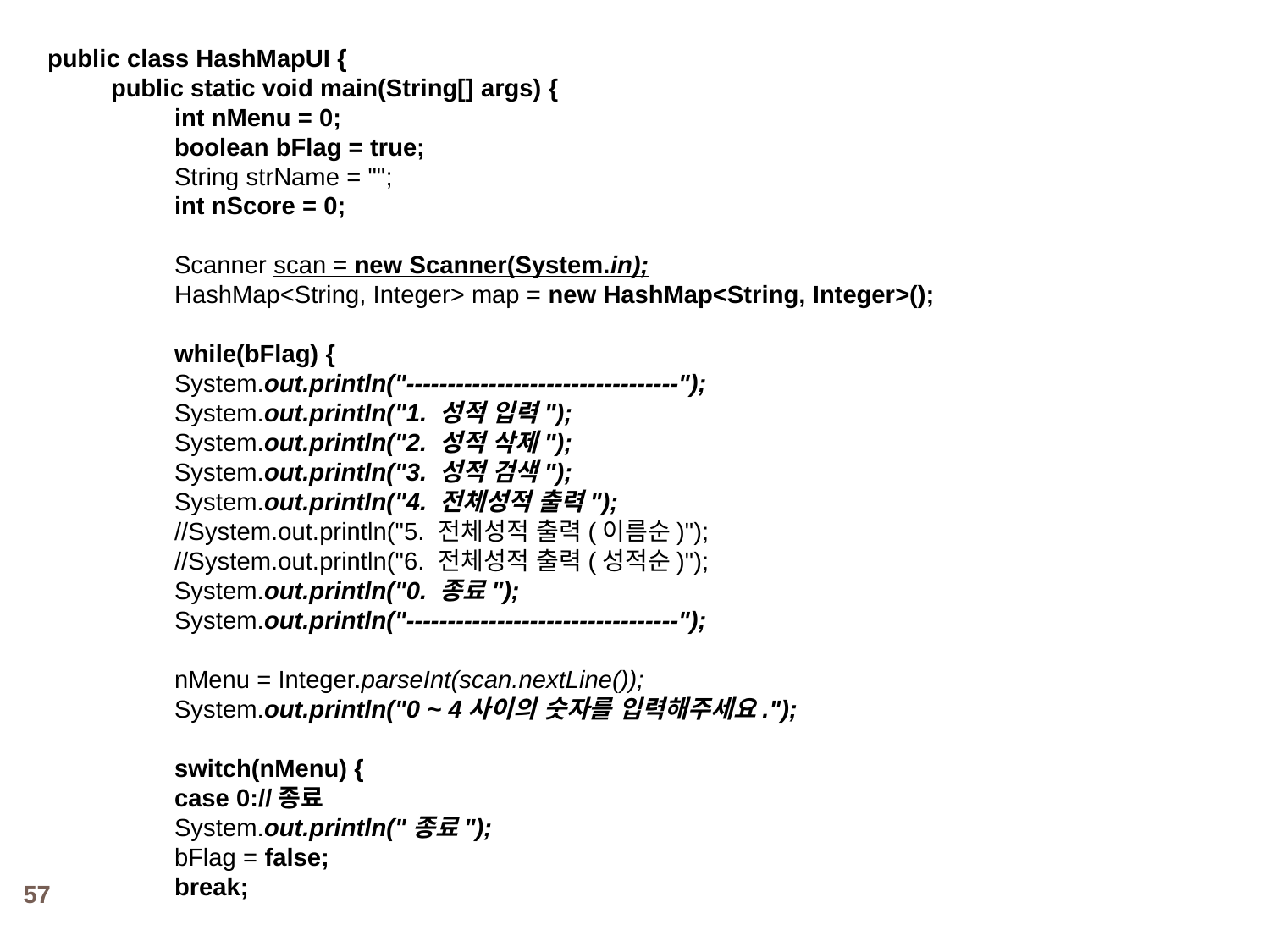

public class HashMapUI {
public static void main(String[] args) {
int nMenu = 0;
boolean bFlag = true;
String strName = "";
int nScore = 0;

Scanner scan = new Scanner(System.in);
HashMap<String, Integer> map = new HashMap<String, Integer>();

while(bFlag) {
System.out.println("---------------------------------");
System.out.println("1. 성적 입력");
System.out.println("2. 성적 삭제");
System.out.println("3. 성적 검색");
System.out.println("4. 전체성적 출력");
//System.out.println("5. 전체성적 출력(이름순)");
//System.out.println("6. 전체성적 출력(성적순)");
System.out.println("0. 종료");
System.out.println("---------------------------------");

nMenu = Integer.parseInt(scan.nextLine());
System.out.println("0 ~ 4사이의 숫자를 입력해주세요.");

switch(nMenu) {
case 0://종료
System.out.println("종료");
bFlag = false;
break;
57